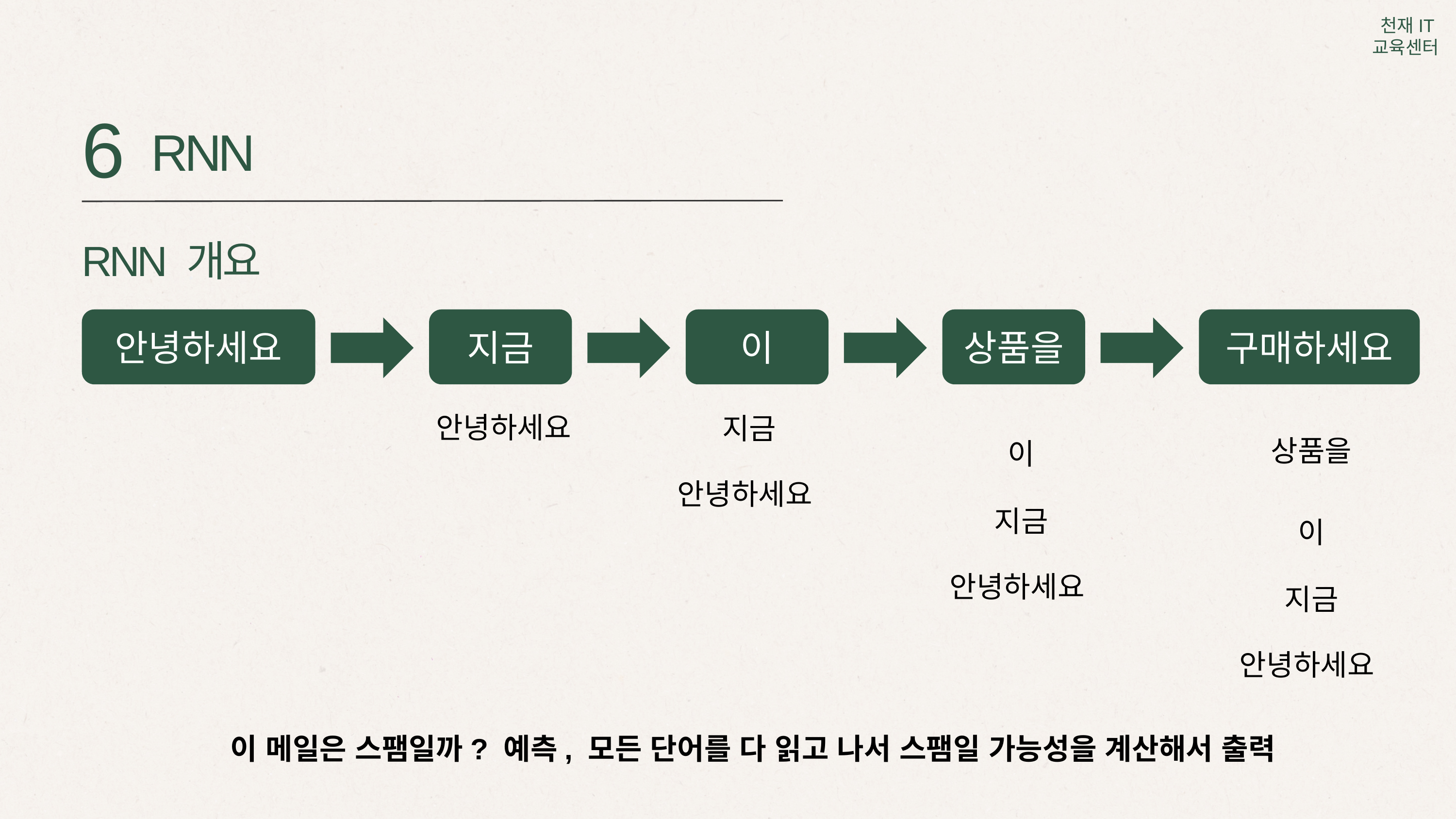

6
RNN

RNN 개요
안녕하세요
지금
이
상품을
구매하세요

안녕하세요
지금
상품을
이
안녕하세요
지금
이
안녕하세요
지금
안녕하세요
이 메일은 스팸일까? 예측, 모든 단어를 다 읽고 나서 스팸일 가능성을 계산해서 출력